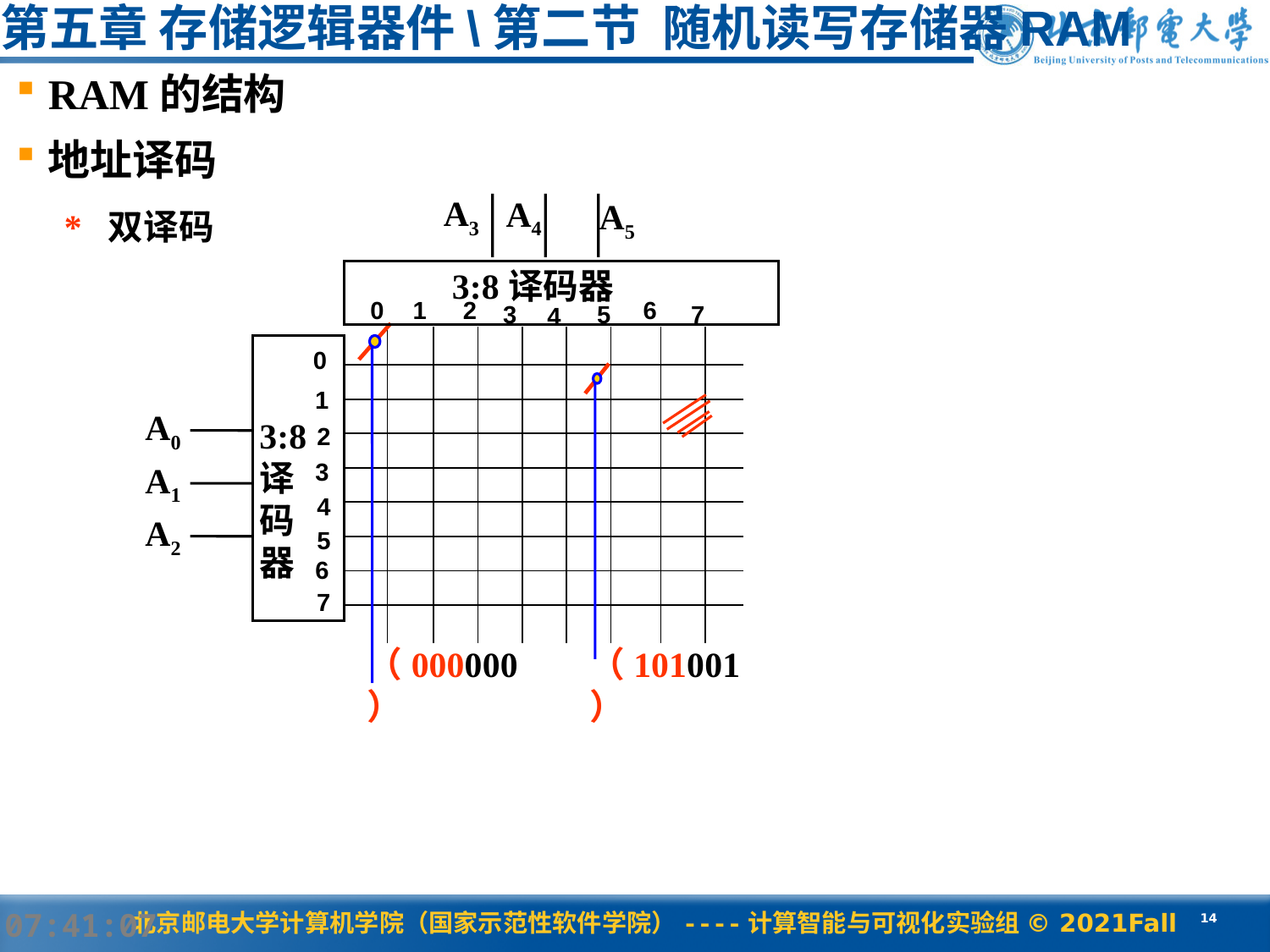

# 第五章 存储逻辑器件\第二节  随机读写存储器RAM
RAM的结构
地址译码

A3
A4
A5
3:8译码器

1
2
6
0
3
5
7
4

0
1
A0
3:8译码器
2

A1
3

4
A2
5

6
7
*  双译码

|  |  |  |  |  |  |  |  |  |
| --- | --- | --- | --- | --- | --- | --- | --- | --- |
|  |  |  |  |  |  |  |  |  |
|  |  |  |  |  |  |  |  |  |
|  |  |  |  |  |  |  |  |  |
|  |  |  |  |  |  |  |  |  |
|  |  |  |  |  |  |  |  |  |
|  |  |  |  |  |  |  |  |  |
|  |  |  |  |  |  |  |  |  |
|  |  |  |  |  |  |  |  |  |

（000000）
（101001）